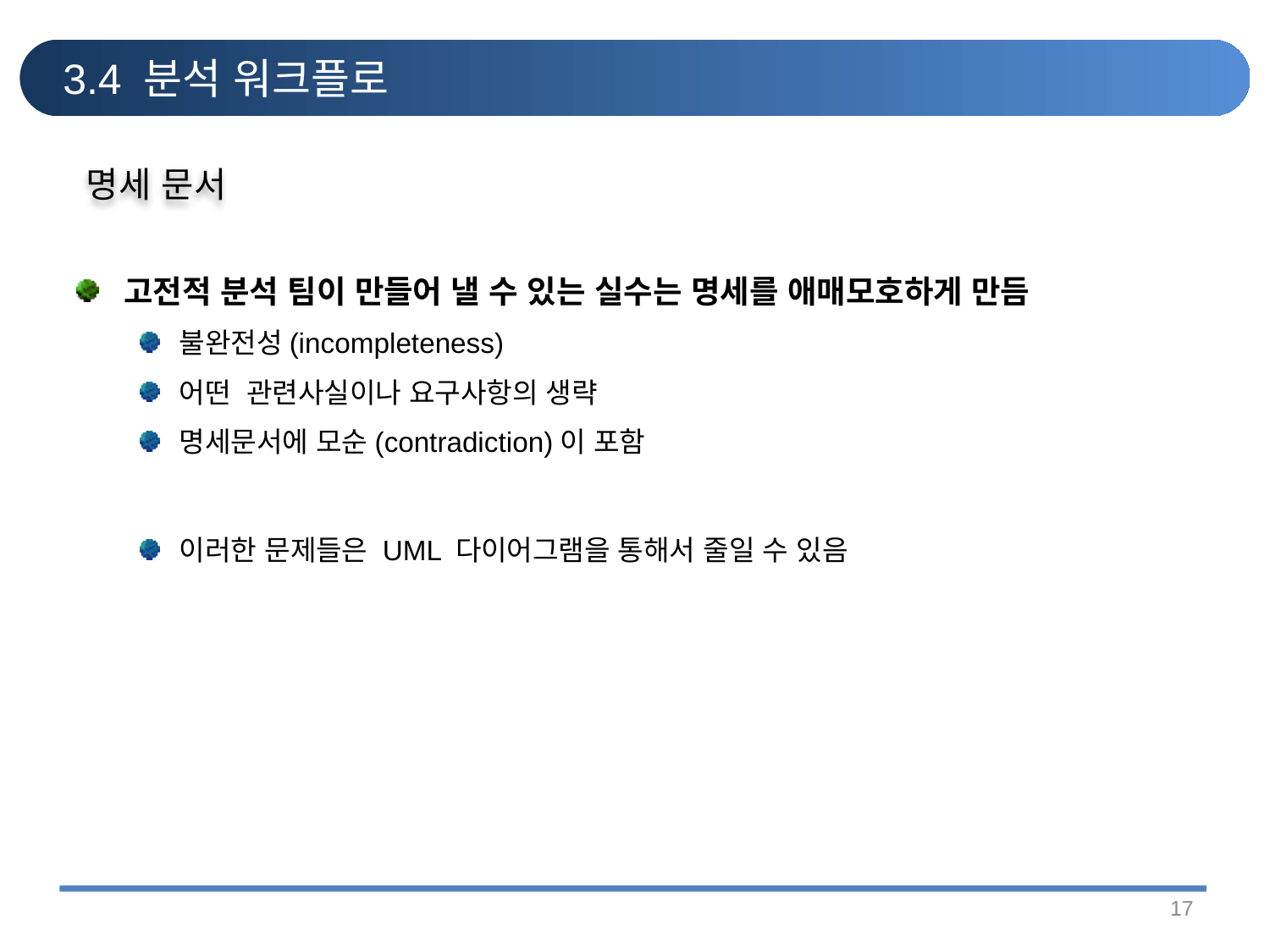

# 3.4 분석 워크플로
명세 문서
고전적 분석 팀이 만들어 낼 수 있는 실수는 명세를 애매모호하게 만듬
불완전성(incompleteness)
어떤  관련사실이나 요구사항의 생략
명세문서에 모순(contradiction)이 포함

이러한 문제들은 UML 다이어그램을 통해서 줄일 수 있음
17